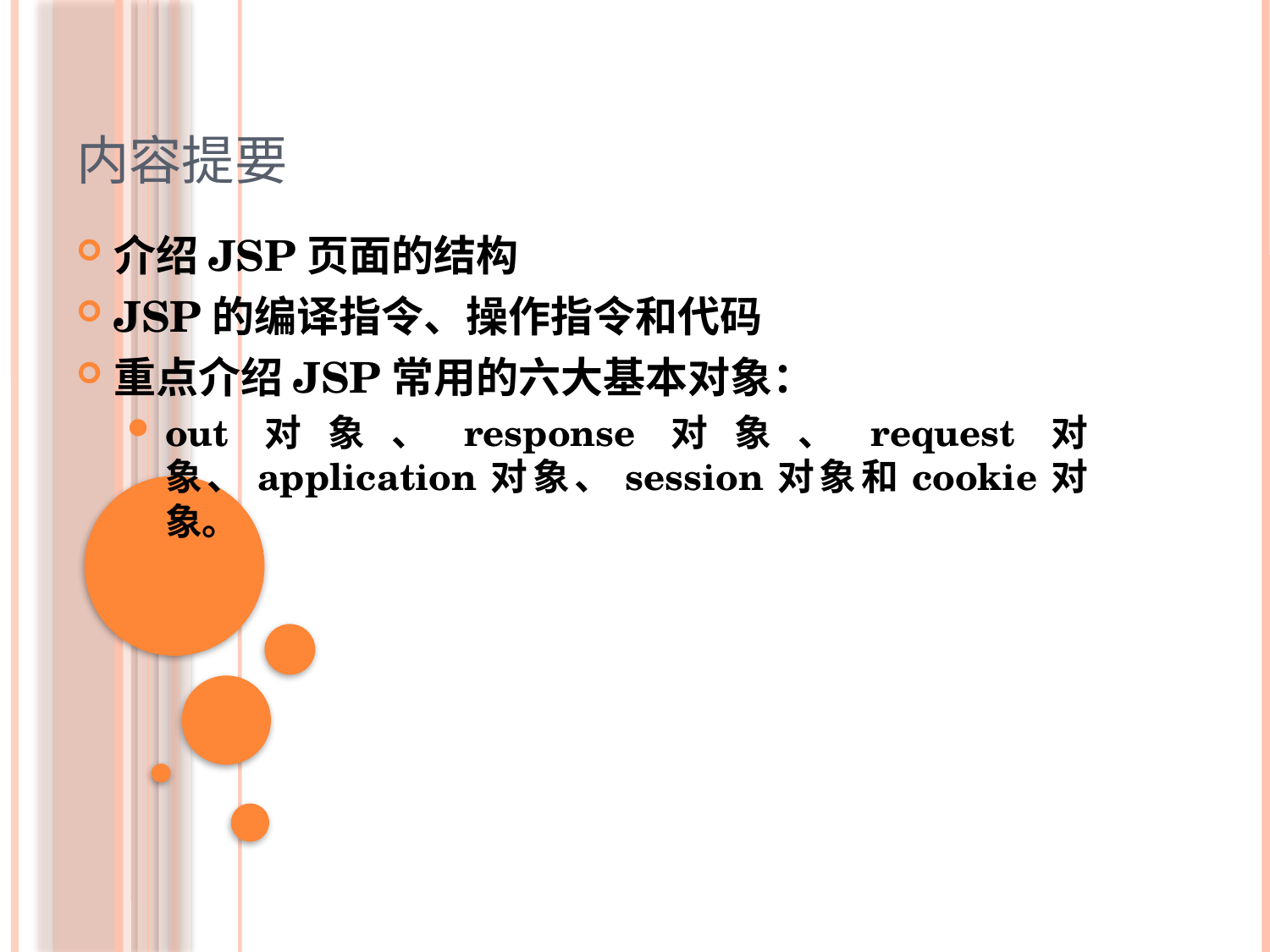

内容提要
介绍JSP页面的结构
JSP的编译指令、操作指令和代码
重点介绍JSP常用的六大基本对象：
out对象、response对象、request对象、application对象、session对象和cookie对象。